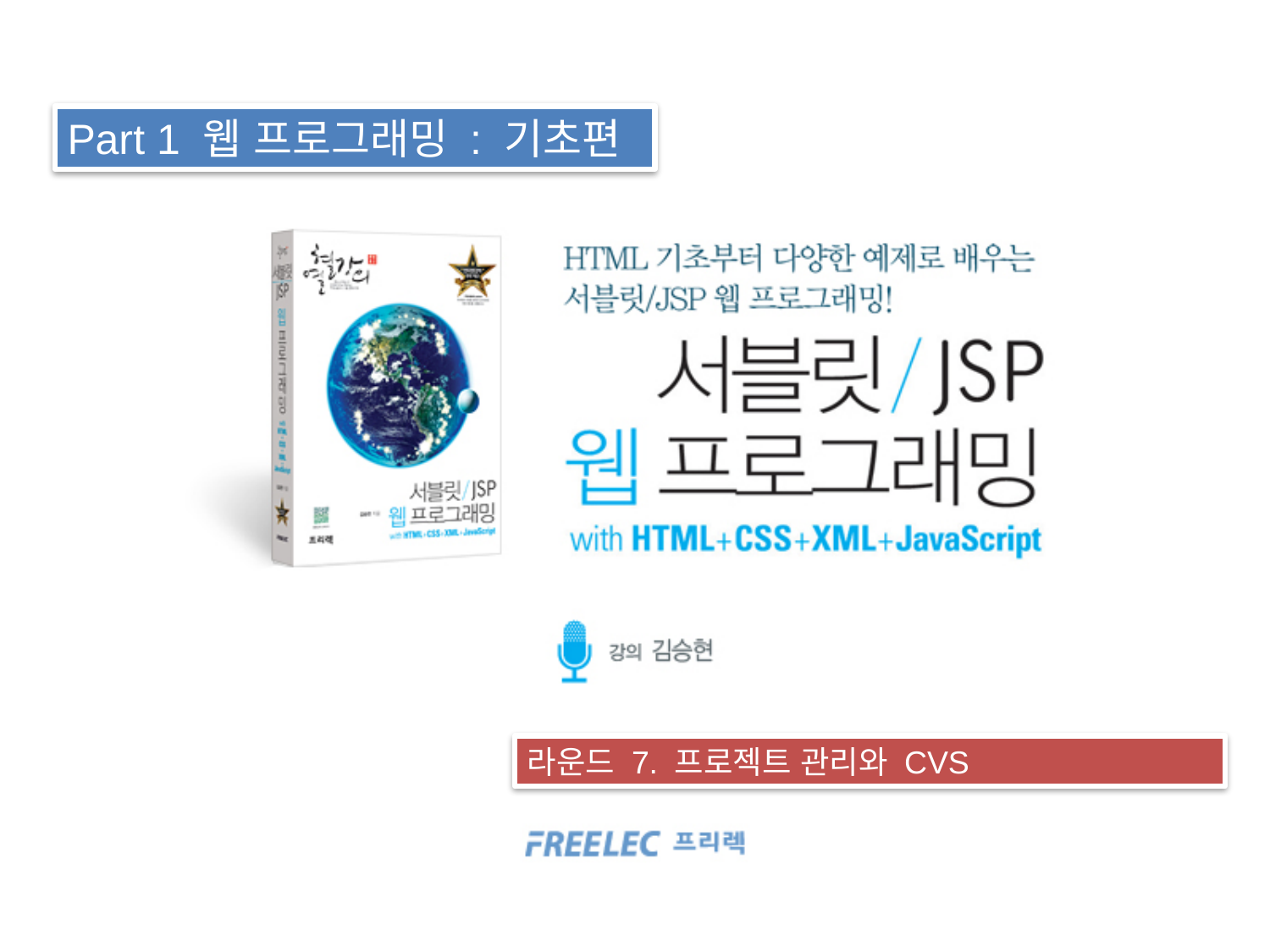

Part 1 웹 프로그래밍 : 기초편
라운드 7. 프로젝트 관리와 CVS